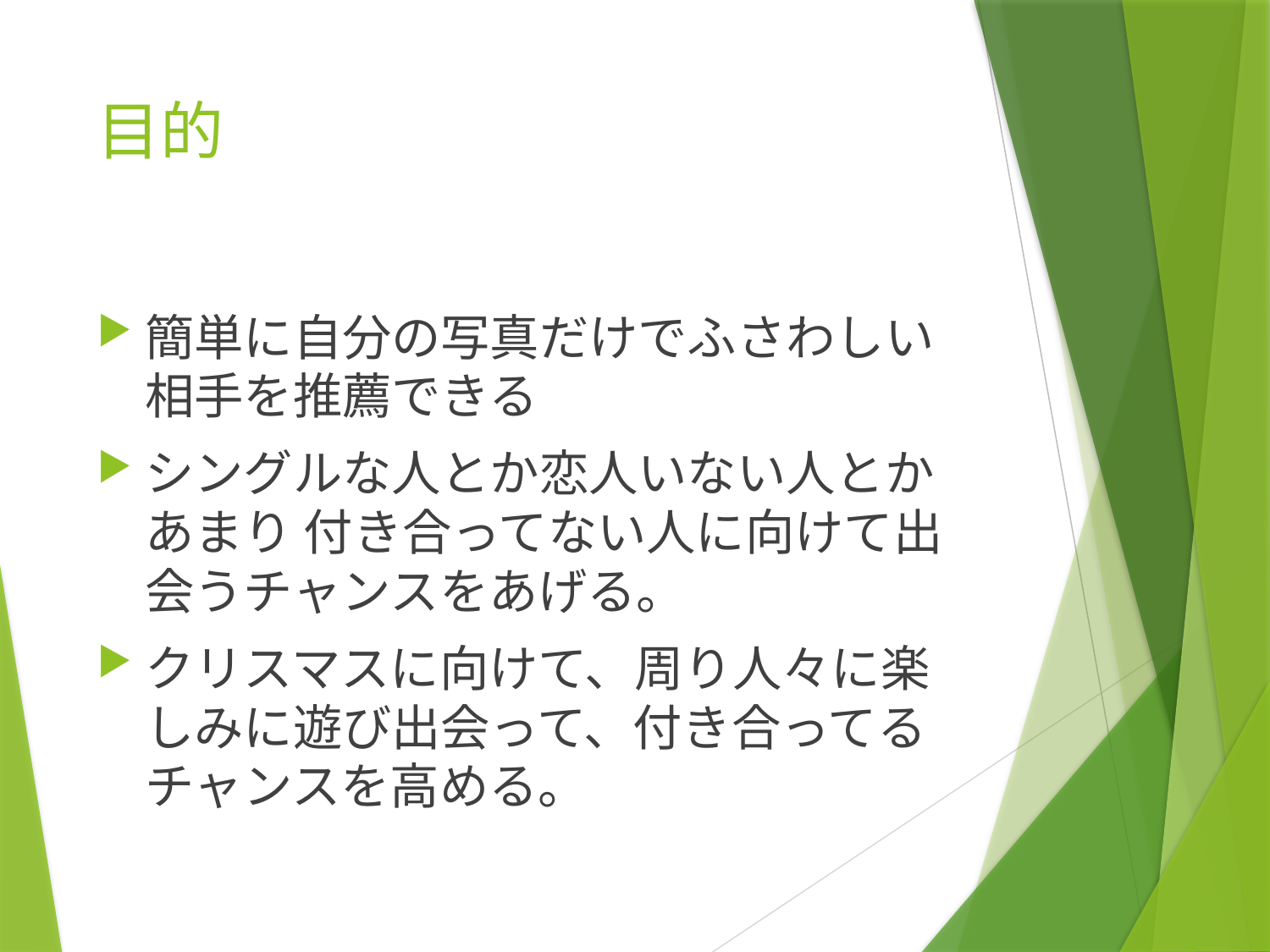

# 目的
簡単に自分の写真だけでふさわしい相手を推薦できる
シングルな人とか恋人いない人とかあまり 付き合ってない人に向けて出会うチャンスをあげる。
クリスマスに向けて、周り人々に楽しみに遊び出会って、付き合ってるチャンスを高める。